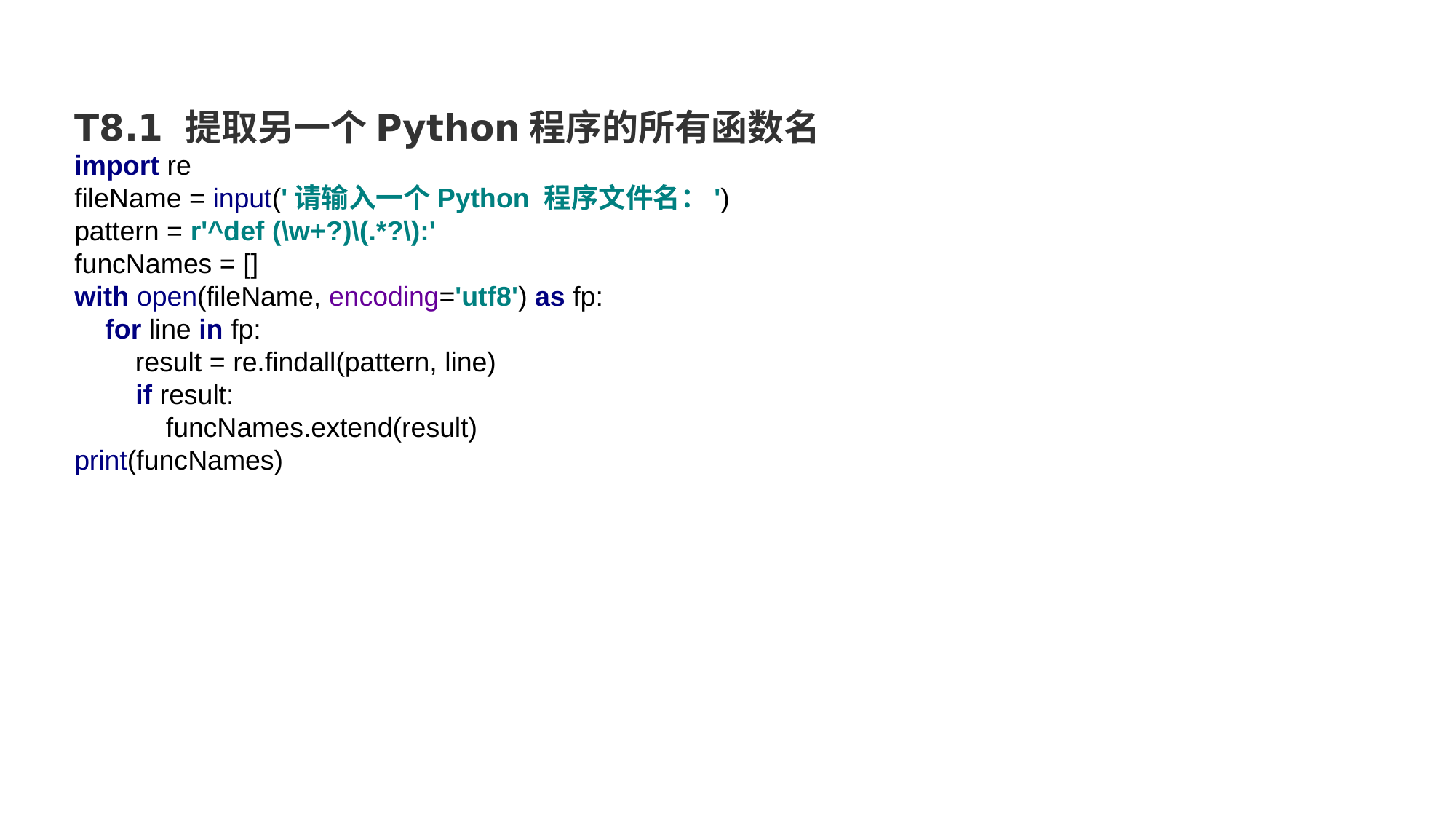

T8.1 提取另一个Python程序的所有函数名
import re
fileName = input('请输入一个Python 程序文件名：')
pattern = r'^def (\w+?)\(.*?\):'
funcNames = []
with open(fileName, encoding='utf8') as fp:
    for line in fp:
        result = re.findall(pattern, line)
        if result:
            funcNames.extend(result)
print(funcNames)